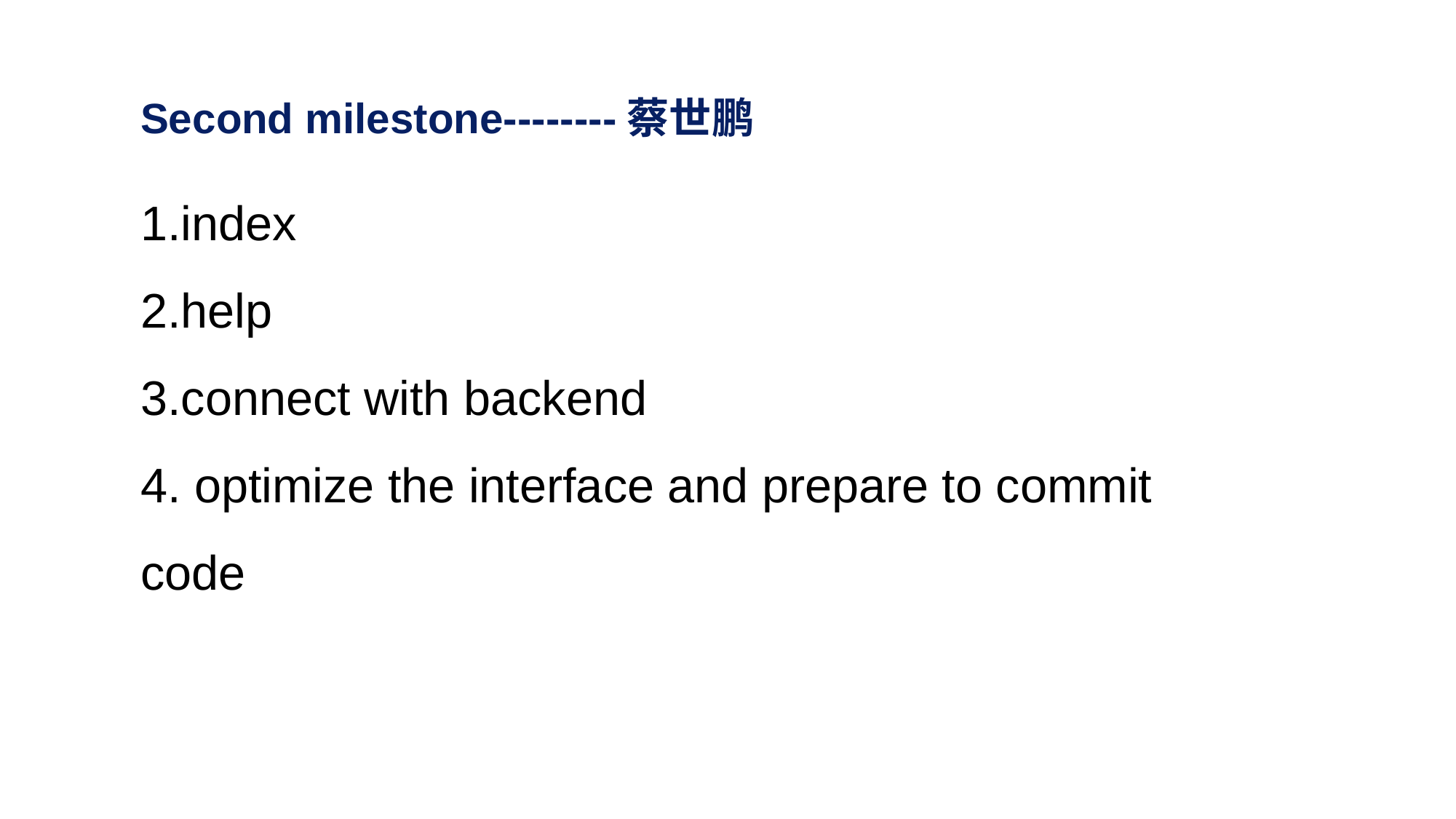

# Second milestone--------蔡世鹏
1.index
2.help
3.connect with backend
4. optimize the interface and prepare to commit code